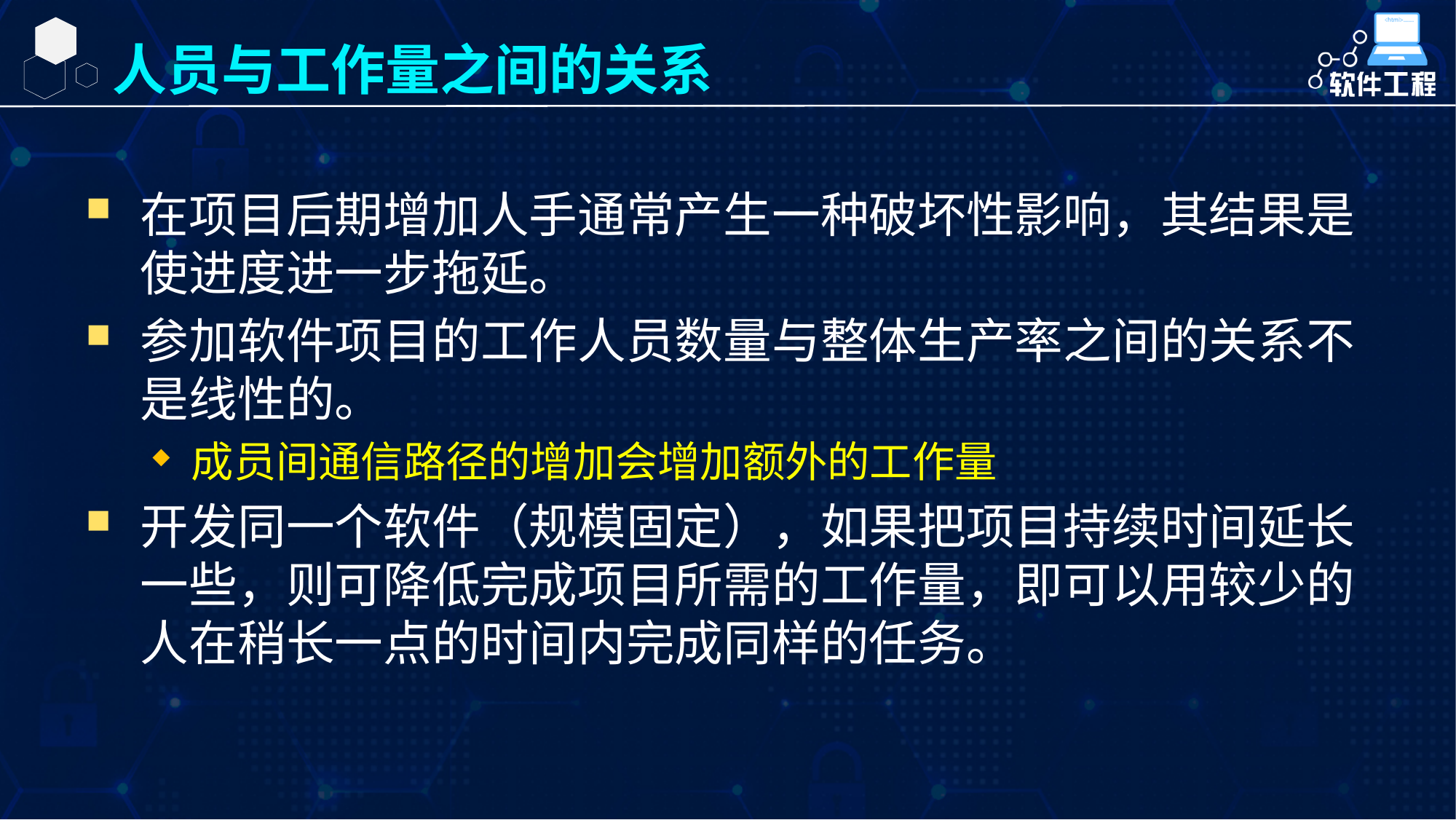

# 人员与工作量之间的关系
在项目后期增加人手通常产生一种破坏性影响，其结果是使进度进一步拖延。
参加软件项目的工作人员数量与整体生产率之间的关系不是线性的。
成员间通信路径的增加会增加额外的工作量
开发同一个软件（规模固定），如果把项目持续时间延长一些，则可降低完成项目所需的工作量，即可以用较少的人在稍长一点的时间内完成同样的任务。